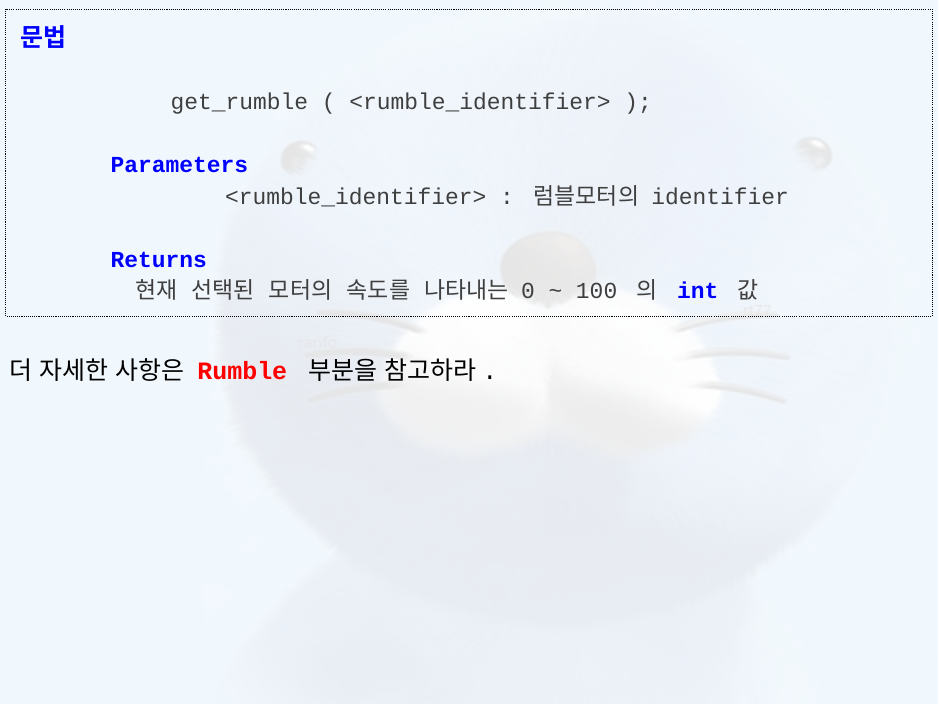

더 자세한 사항은 Rumble 부분을 참고하라.

문법

	get_rumble ( <rumble_identifier> );

Parameters
<rumble_identifier> : 럼블모터의 identifier

Returns
현재 선택된 모터의 속도를 나타내는 0 ~ 100 의 int 값